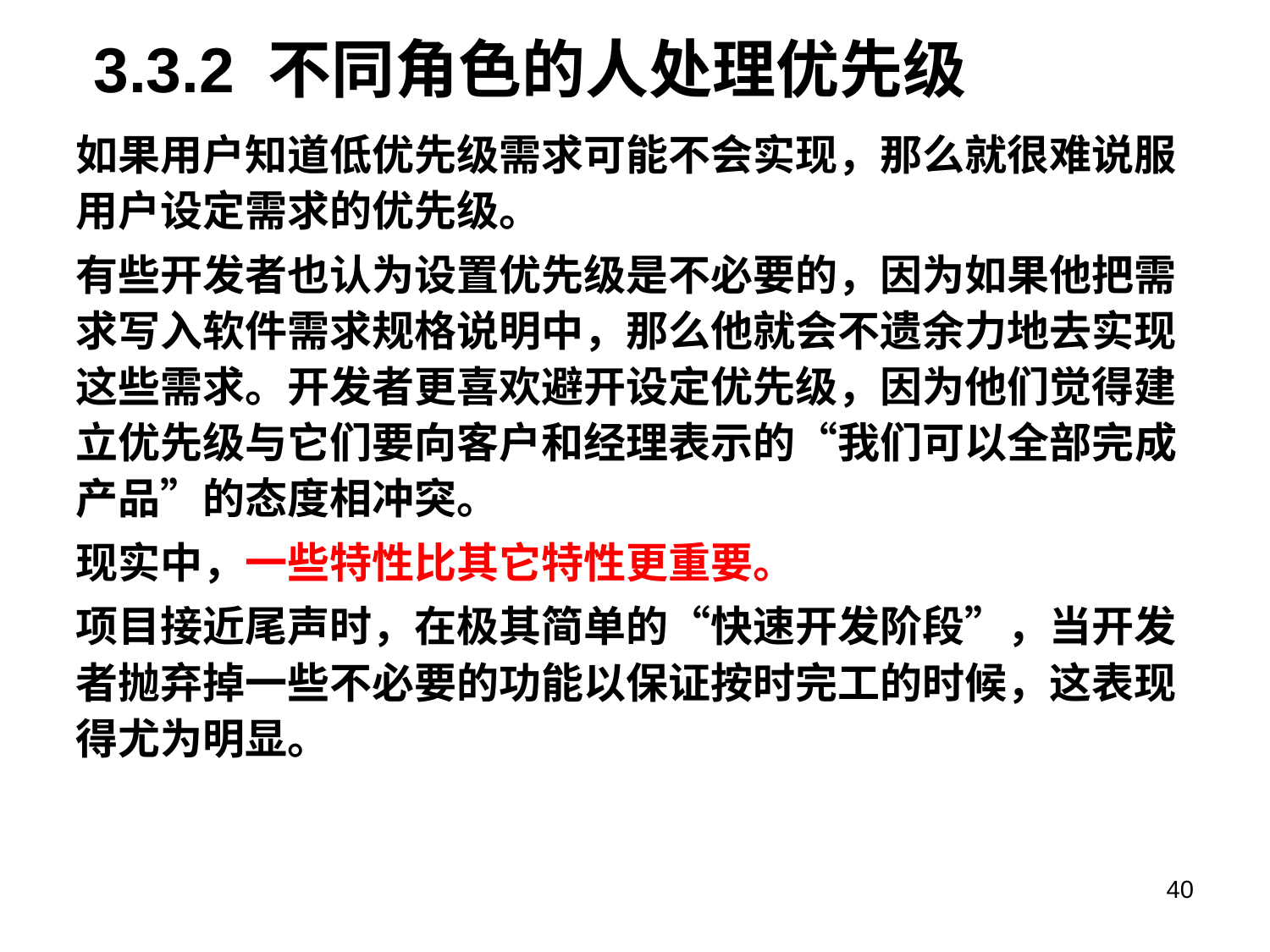

# 3.3.2 不同角色的人处理优先级
如果用户知道低优先级需求可能不会实现，那么就很难说服用户设定需求的优先级。
有些开发者也认为设置优先级是不必要的，因为如果他把需求写入软件需求规格说明中，那么他就会不遗余力地去实现这些需求。开发者更喜欢避开设定优先级，因为他们觉得建立优先级与它们要向客户和经理表示的“我们可以全部完成产品”的态度相冲突。
现实中，一些特性比其它特性更重要。
项目接近尾声时，在极其简单的“快速开发阶段”，当开发者抛弃掉一些不必要的功能以保证按时完工的时候，这表现得尤为明显。
40